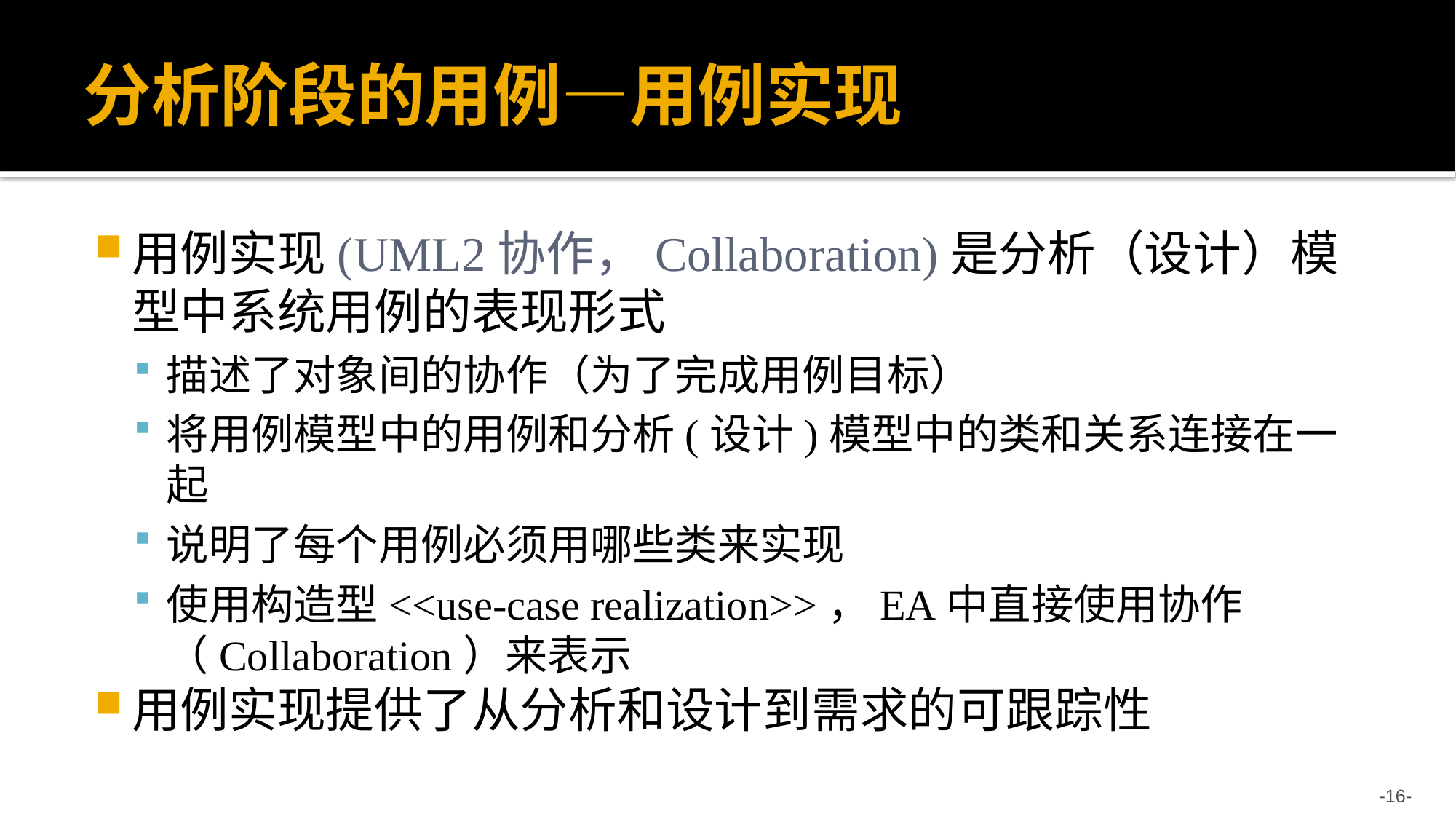

# 分析阶段的用例—用例实现
用例实现(UML2协作，Collaboration)是分析（设计）模型中系统用例的表现形式
描述了对象间的协作（为了完成用例目标）
将用例模型中的用例和分析(设计)模型中的类和关系连接在一起
说明了每个用例必须用哪些类来实现
使用构造型<<use-case realization>>，EA中直接使用协作（Collaboration）来表示
用例实现提供了从分析和设计到需求的可跟踪性
-16-